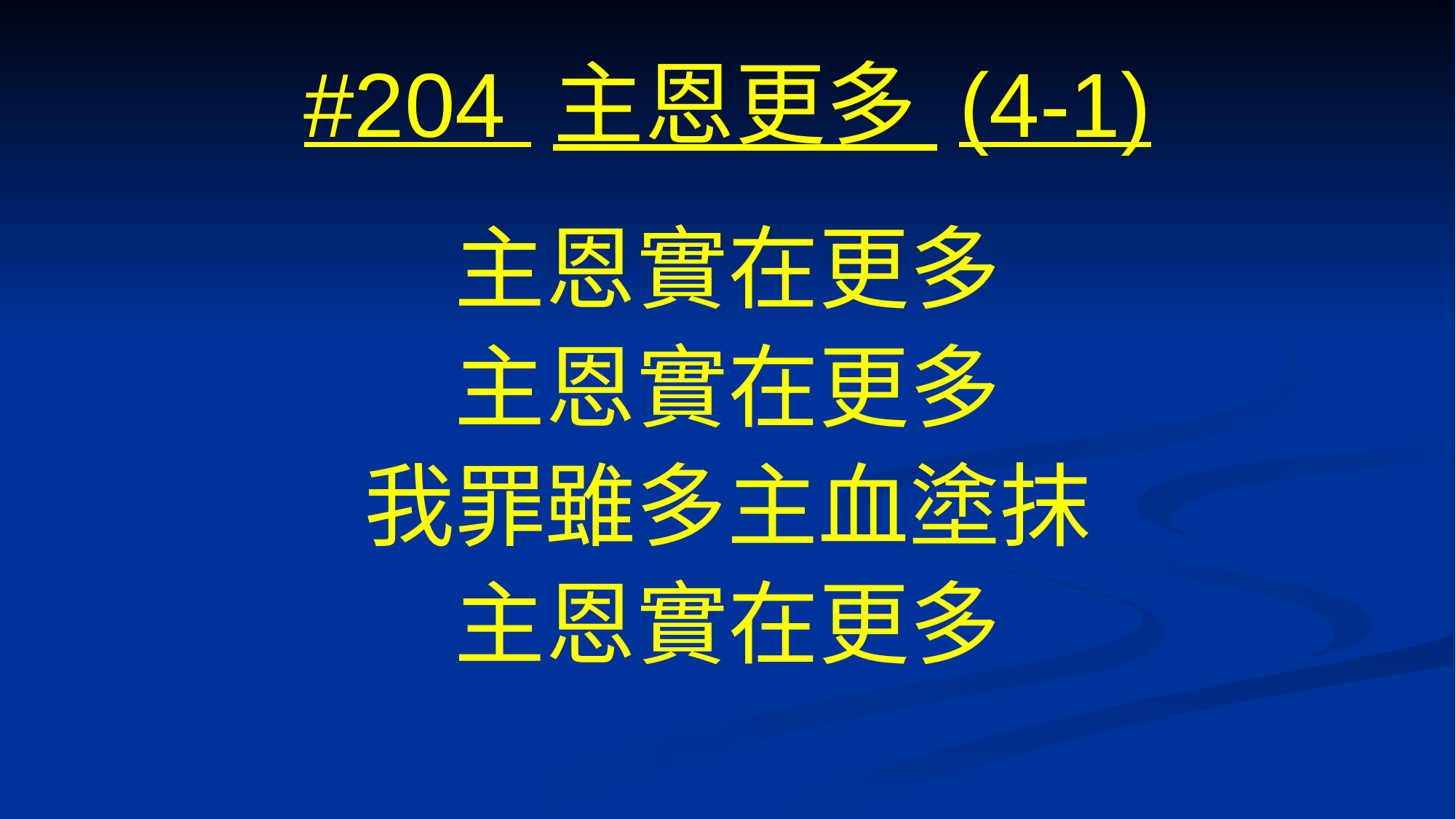

# #204 主恩更多 (4-1)
主恩實在更多
主恩實在更多
我罪雖多主血塗抹
主恩實在更多